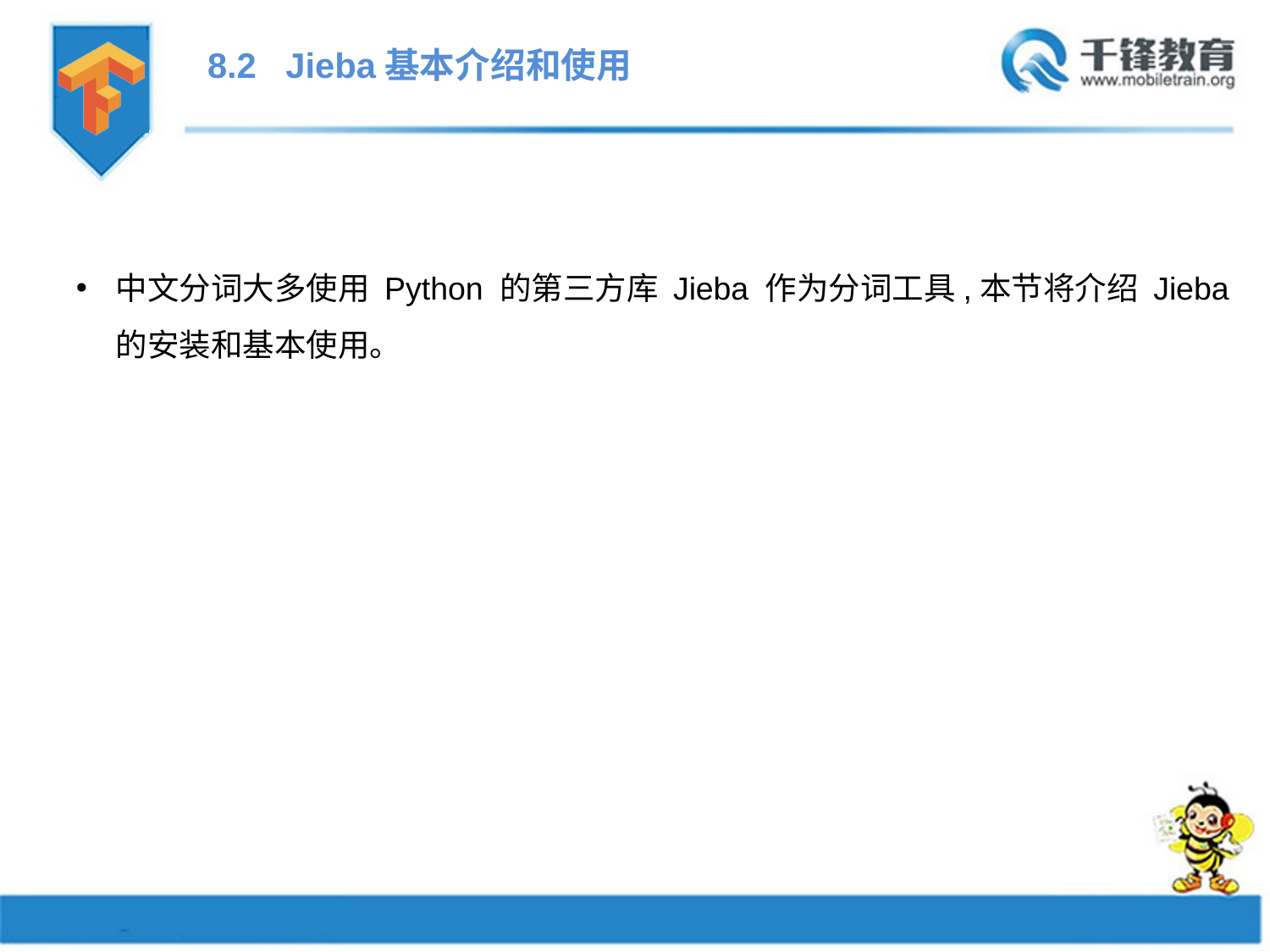

8.2   Jieba基本介绍和使用
中文分词大多使用 Python 的第三方库 Jieba 作为分词工具,本节将介绍 Jieba 的安装和基本使用。